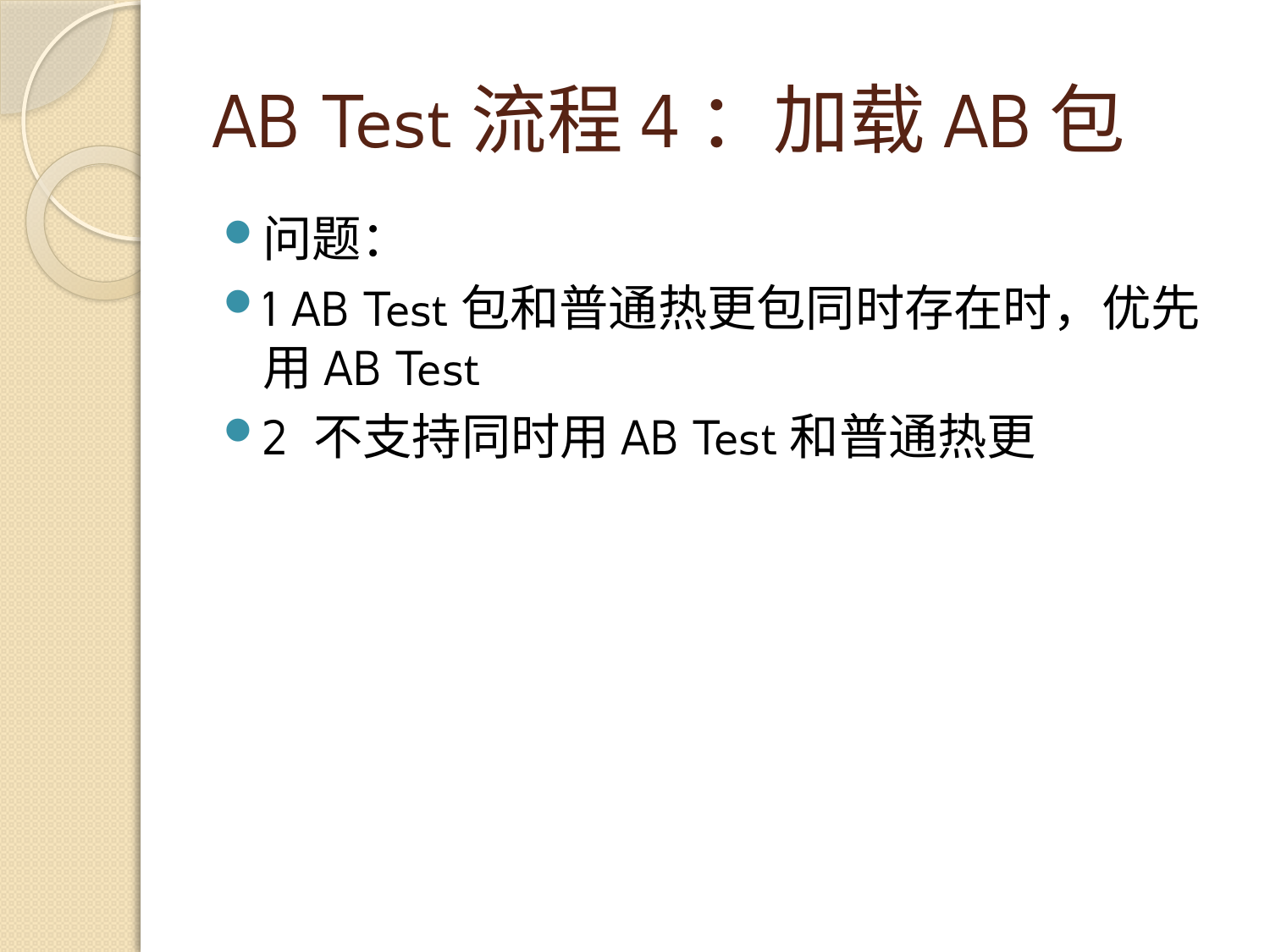

# AB Test流程4：加载AB包
问题：
1 AB Test包和普通热更包同时存在时，优先用AB Test
2 不支持同时用AB Test和普通热更